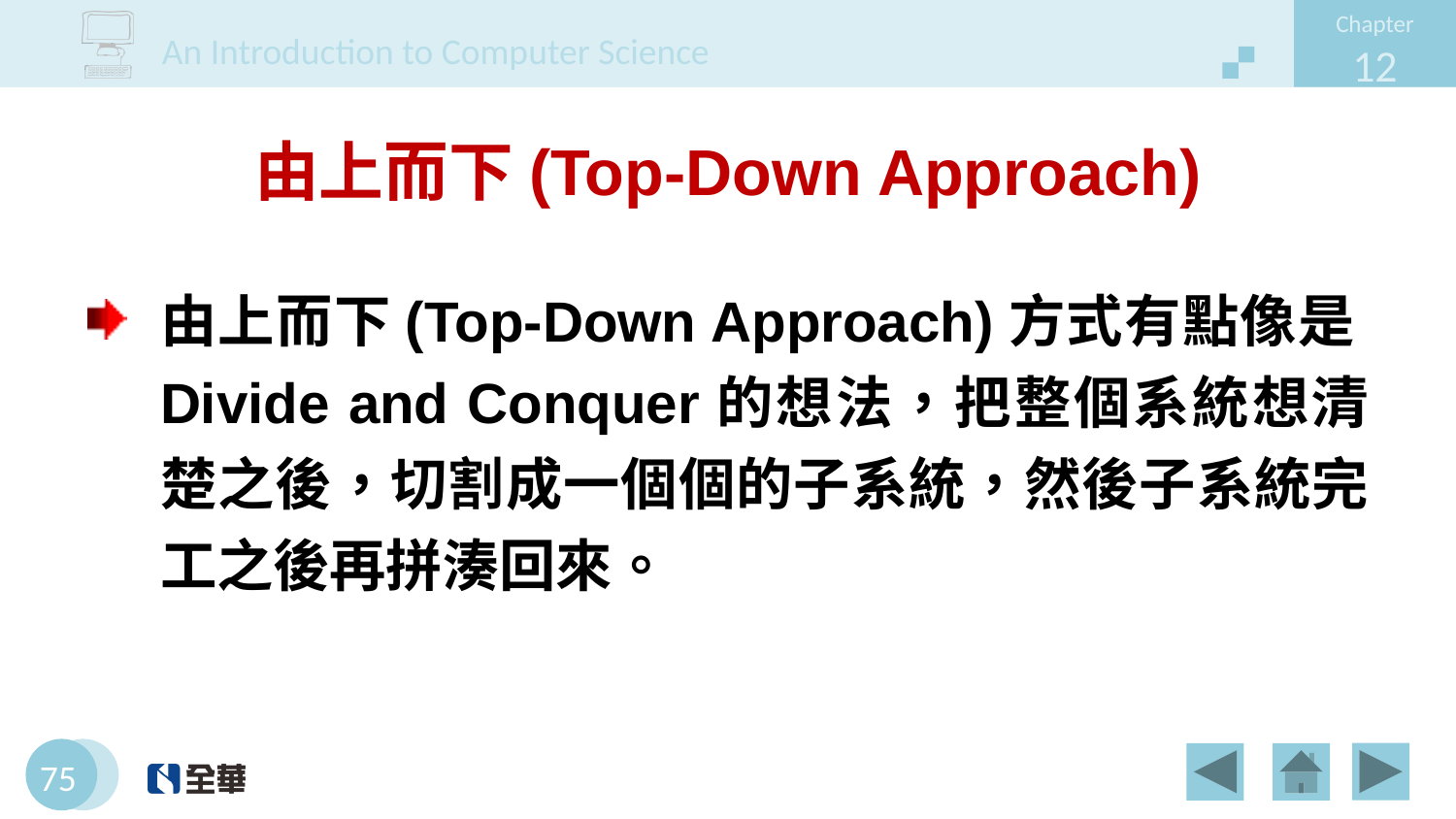

# 由上而下(Top-Down Approach)
由上而下(Top-Down Approach)方式有點像是Divide and Conquer的想法，把整個系統想清楚之後，切割成一個個的子系統，然後子系統完工之後再拼湊回來。